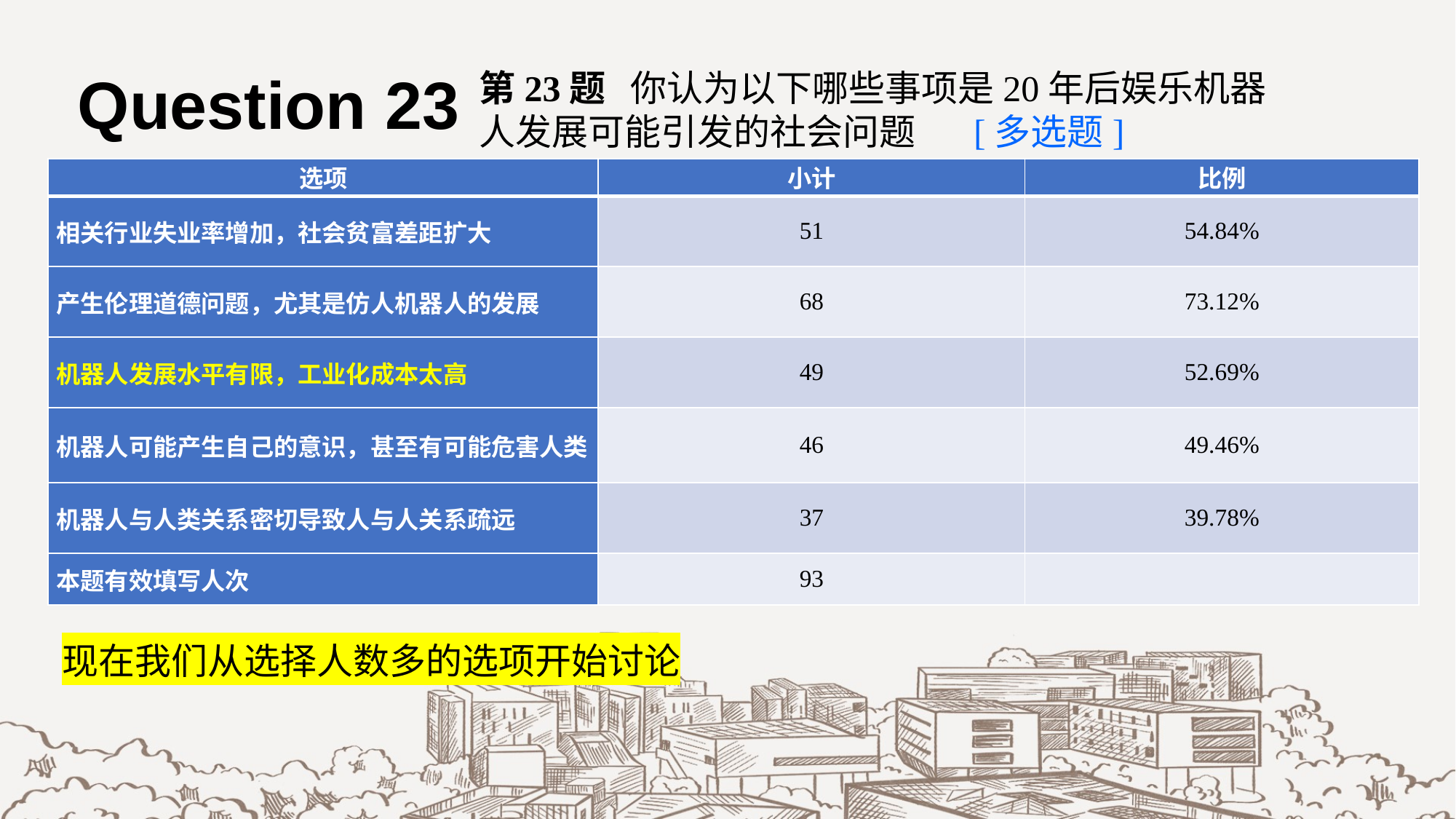

Question 23
第23题   你认为以下哪些事项是20年后娱乐机器人发展可能引发的社会问题      [多选题]
| 选项 | 小计 | 比例 |
| --- | --- | --- |
| 相关行业失业率增加，社会贫富差距扩大 | 51 | 54.84% |
| 产生伦理道德问题，尤其是仿人机器人的发展 | 68 | 73.12% |
| 机器人发展水平有限，工业化成本太高 | 49 | 52.69% |
| 机器人可能产生自己的意识，甚至有可能危害人类 | 46 | 49.46% |
| 机器人与人类关系密切导致人与人关系疏远 | 37 | 39.78% |
| 本题有效填写人次 | 93 |  |
现在我们从选择人数多的选项开始讨论